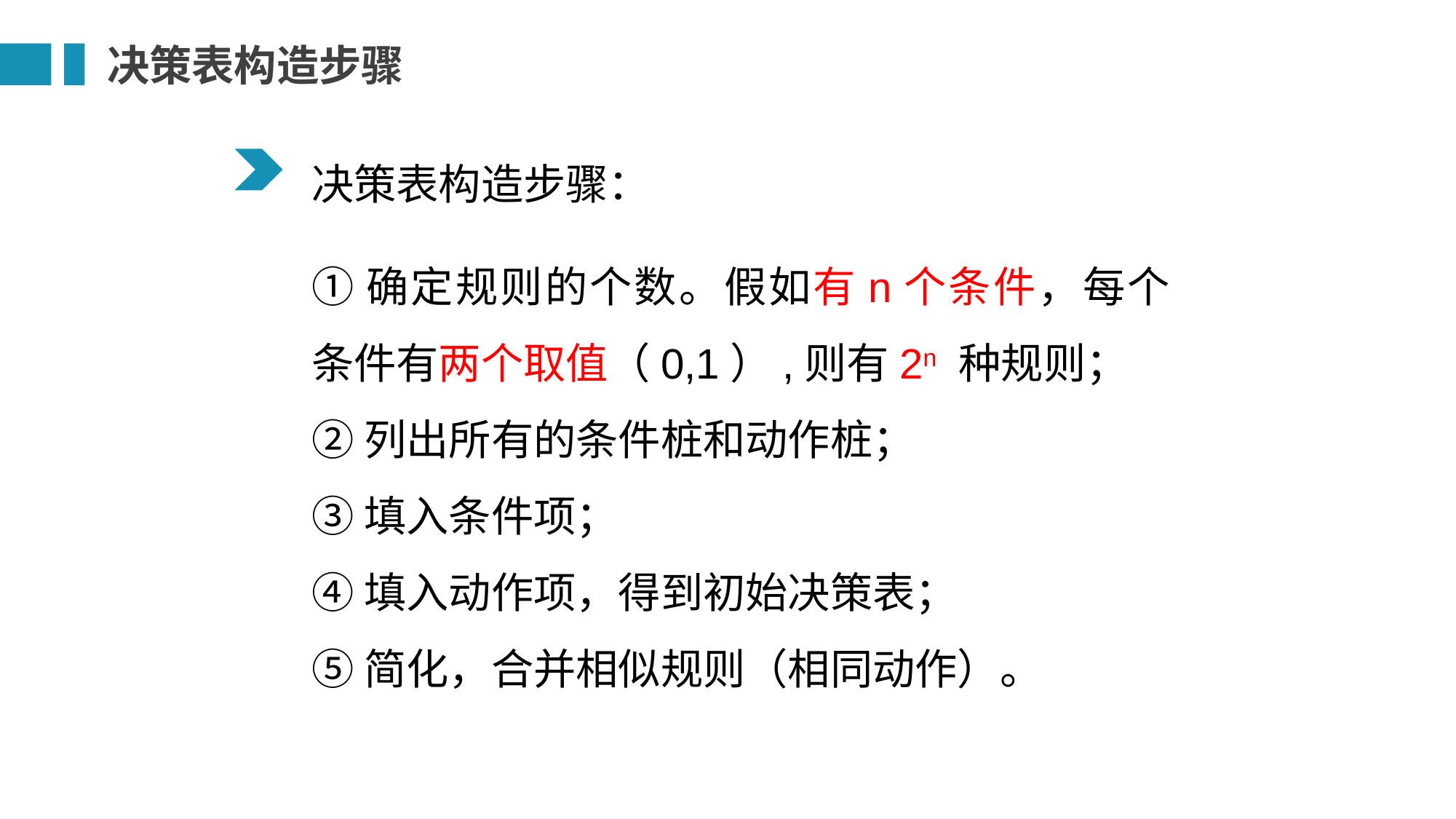

决策表构造步骤

决策表构造步骤：

①确定规则的个数。假如有n个条件，每个条件有两个取值（0,1）,则有2n 种规则；
②列出所有的条件桩和动作桩；
③填入条件项；
④填入动作项，得到初始决策表；
⑤简化，合并相似规则（相同动作）。
84